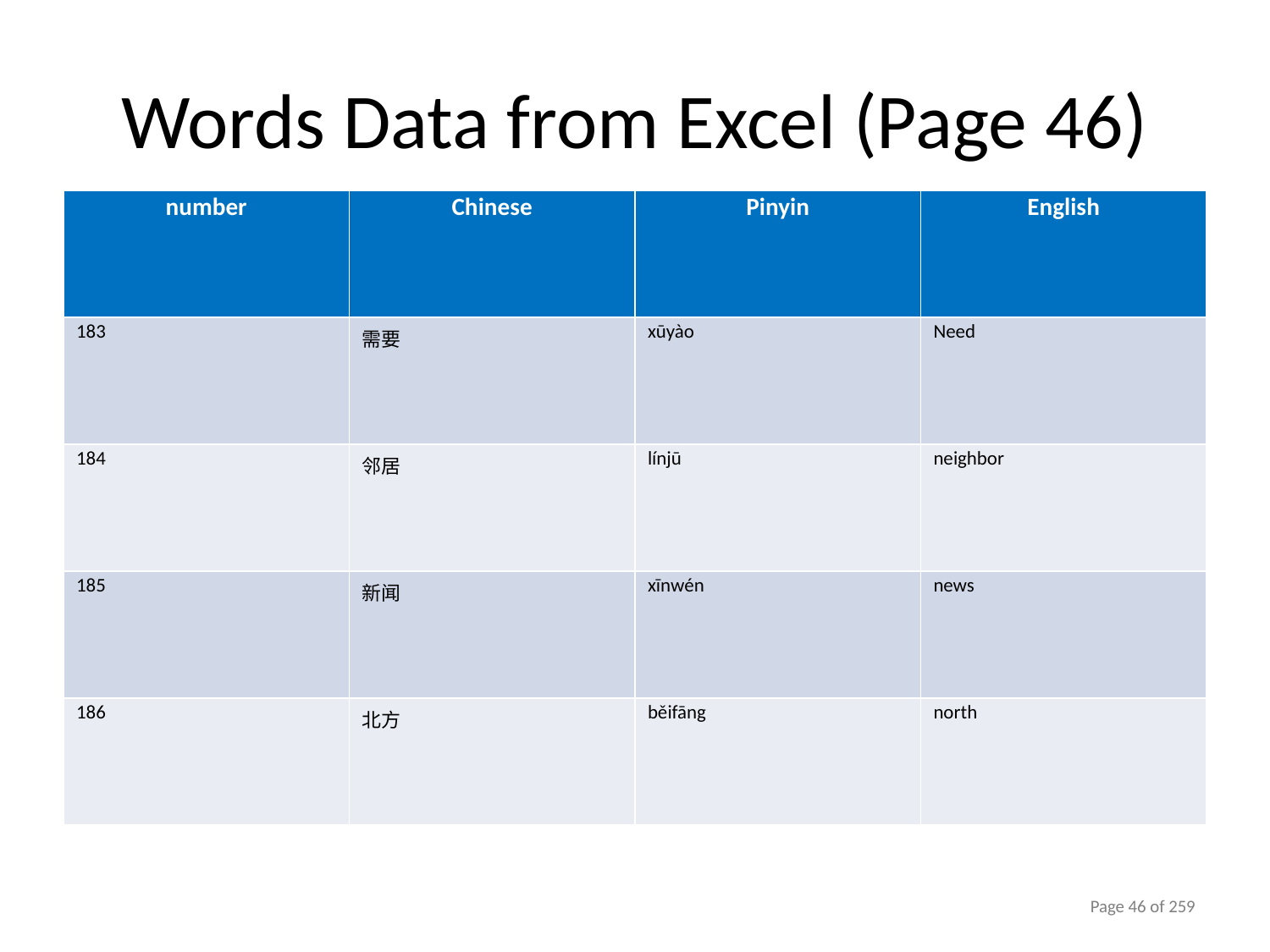

# Words Data from Excel (Page 46)
| number | Chinese | Pinyin | English |
| --- | --- | --- | --- |
| 183 | 需要 | xūyào | Need |
| 184 | 邻居 | línjū | neighbor |
| 185 | 新闻 | xīnwén | news |
| 186 | 北方 | běifāng | north |

Page 46 of 259